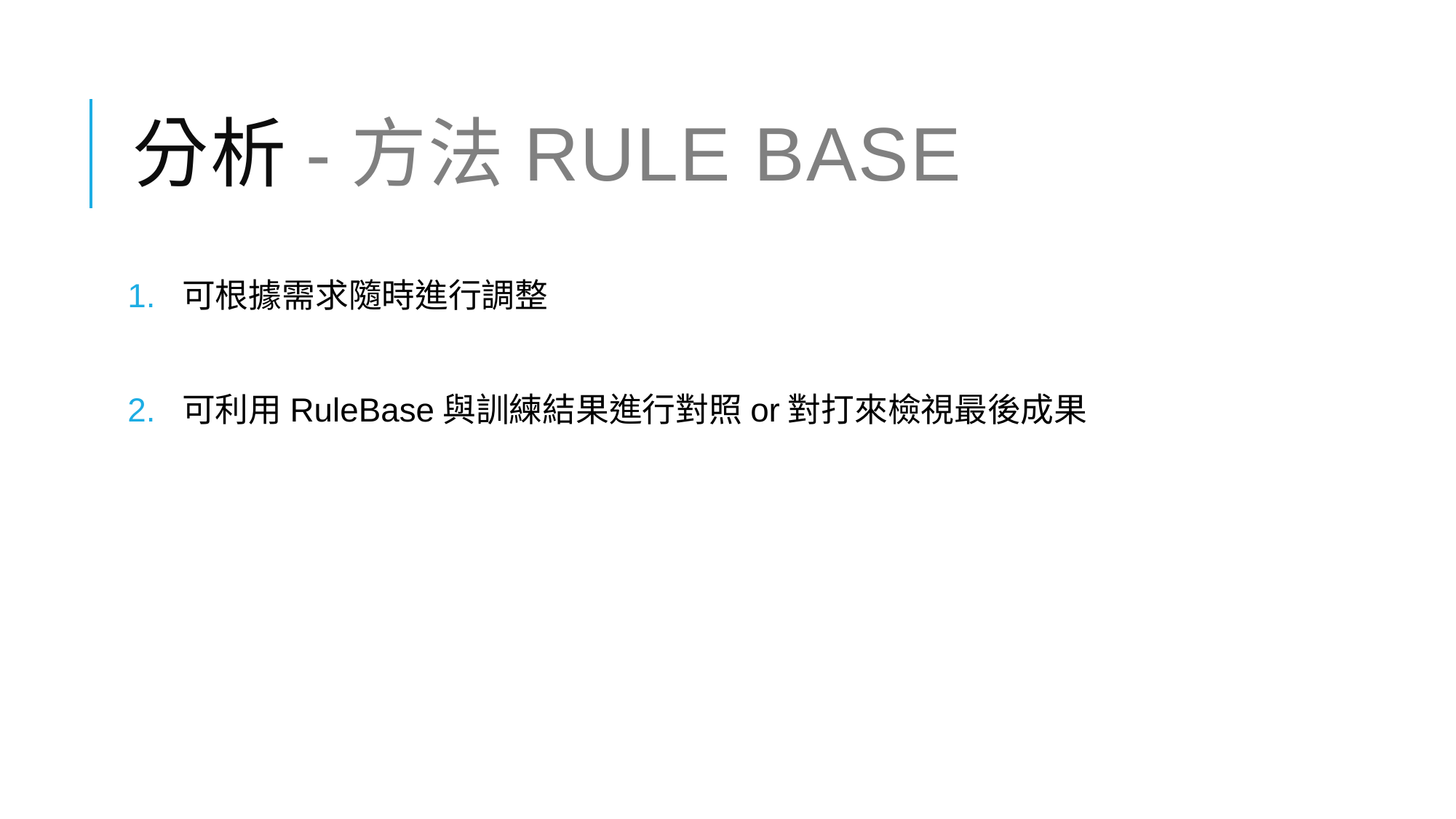

# 分析-方法rule base
可根據需求隨時進行調整

可利用RuleBase與訓練結果進行對照or對打來檢視最後成果